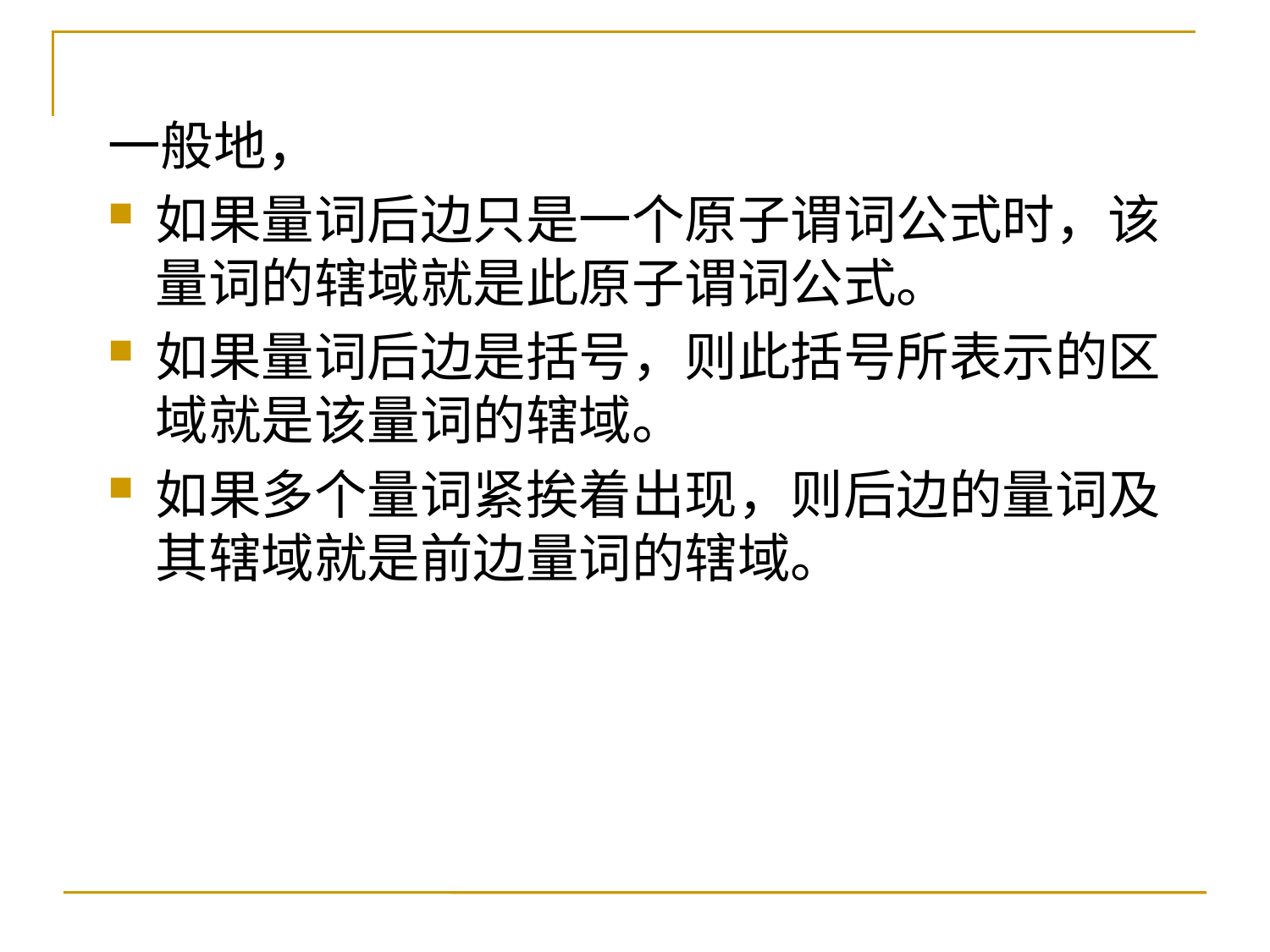

一般地，
如果量词后边只是一个原子谓词公式时，该量词的辖域就是此原子谓词公式。
如果量词后边是括号，则此括号所表示的区域就是该量词的辖域。
如果多个量词紧挨着出现，则后边的量词及其辖域就是前边量词的辖域。